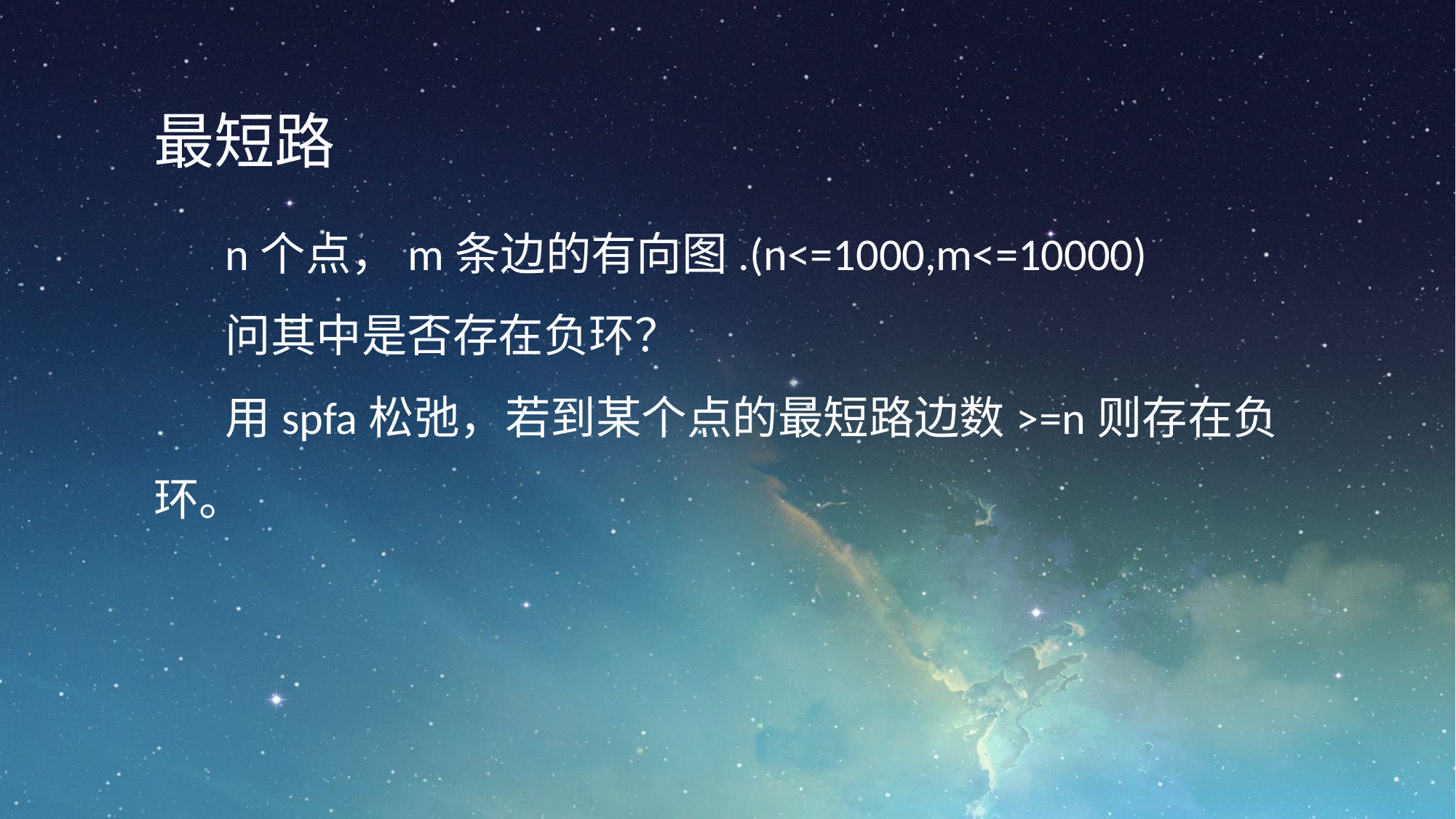

最短路
n个点，m条边的有向图.(n<=1000,m<=10000)
问其中是否存在负环？
用spfa松弛，若到某个点的最短路边数>=n则存在负环。